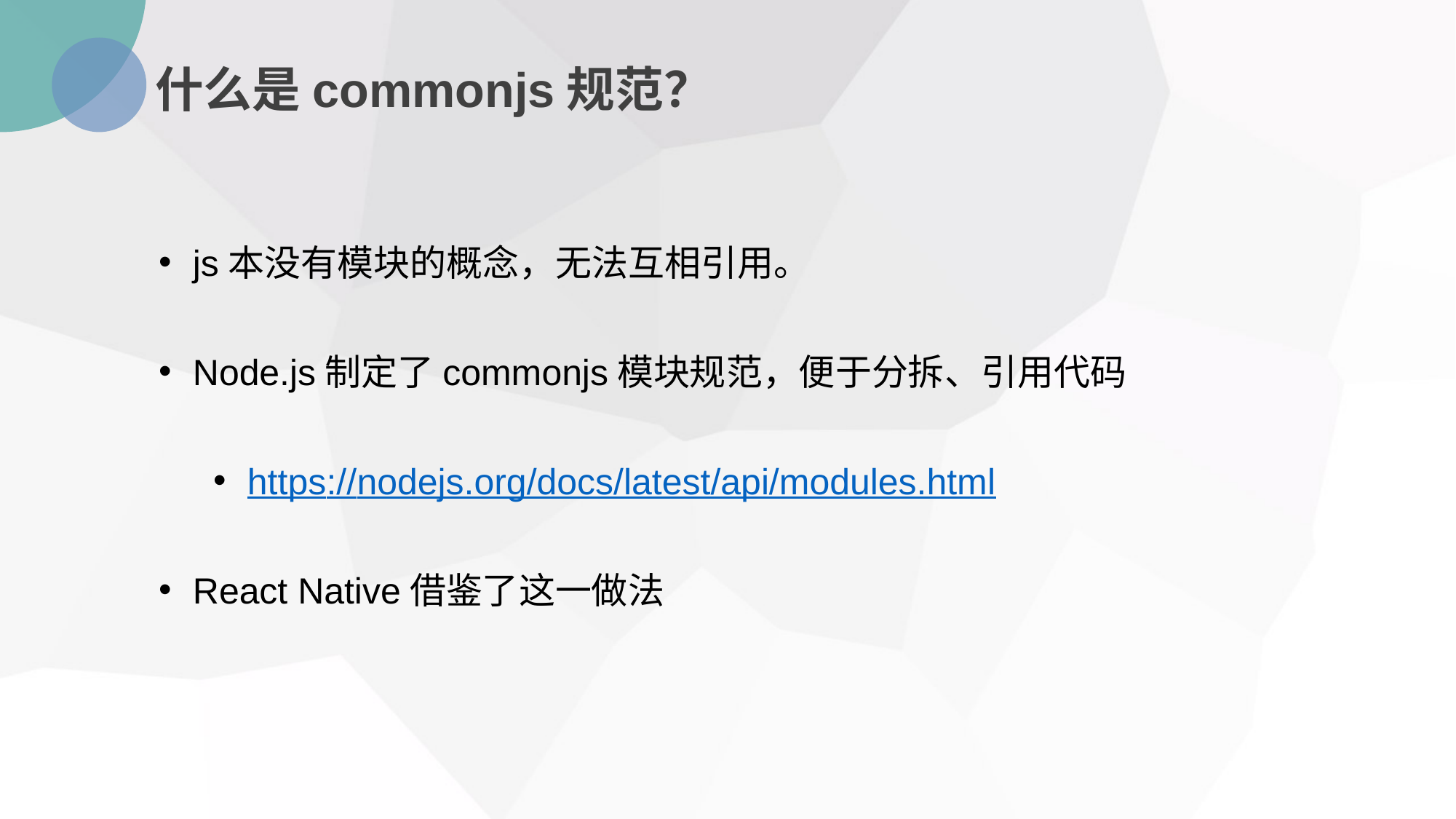

什么是commonjs规范？
js本没有模块的概念，无法互相引用。
Node.js制定了commonjs模块规范，便于分拆、引用代码
https://nodejs.org/docs/latest/api/modules.html
React Native借鉴了这一做法